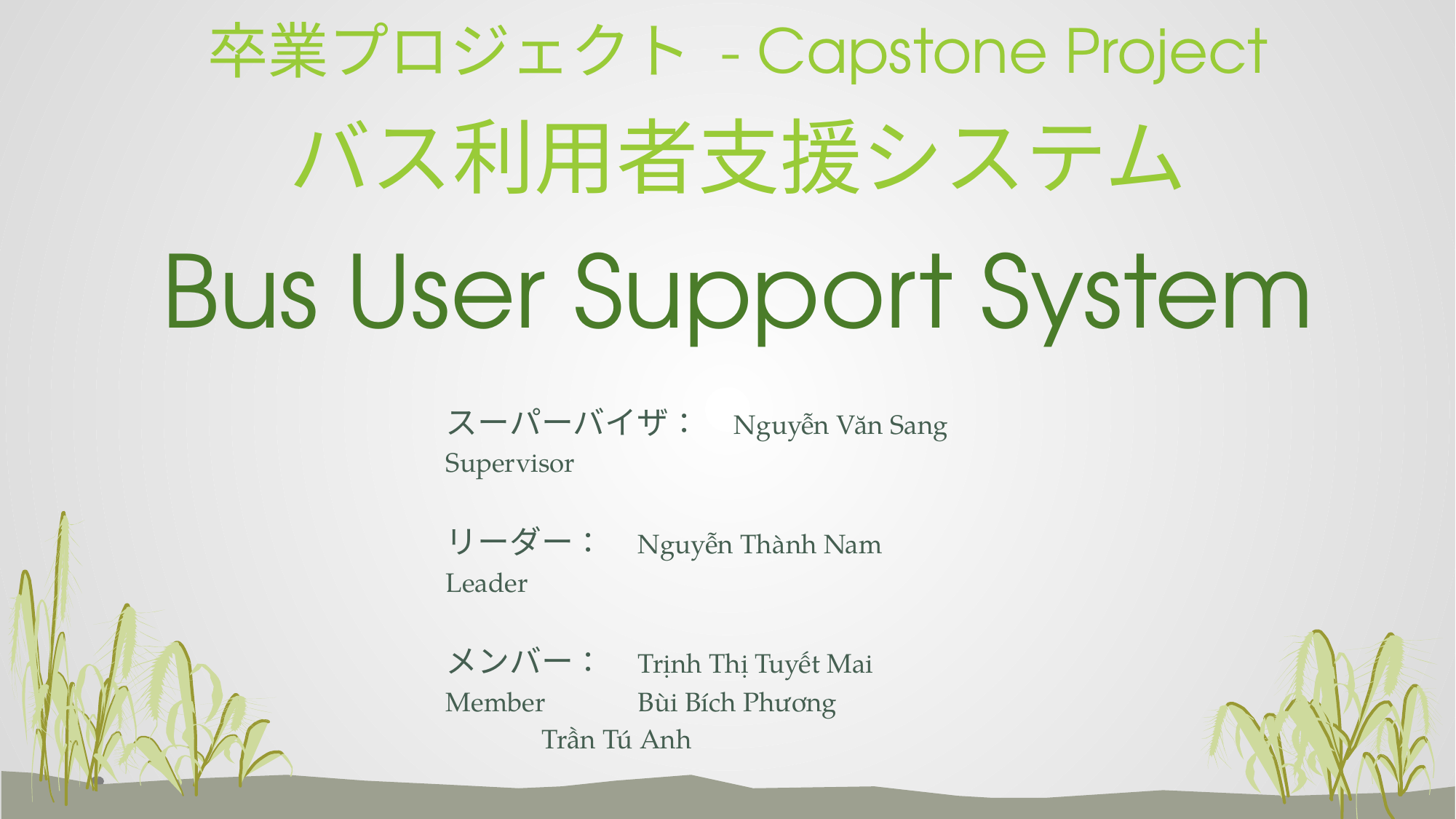

# 卒業プロジェクト - Capstone Project バス利用者支援システム Bus User Support System
スーパーバイザ：	Nguyễn Văn Sang
Supervisor

リーダー：		Nguyễn Thành Nam
Leader

メンバー：		Trịnh Thị Tuyết Mai
Member			Bùi Bích Phương
			Trần Tú Anh